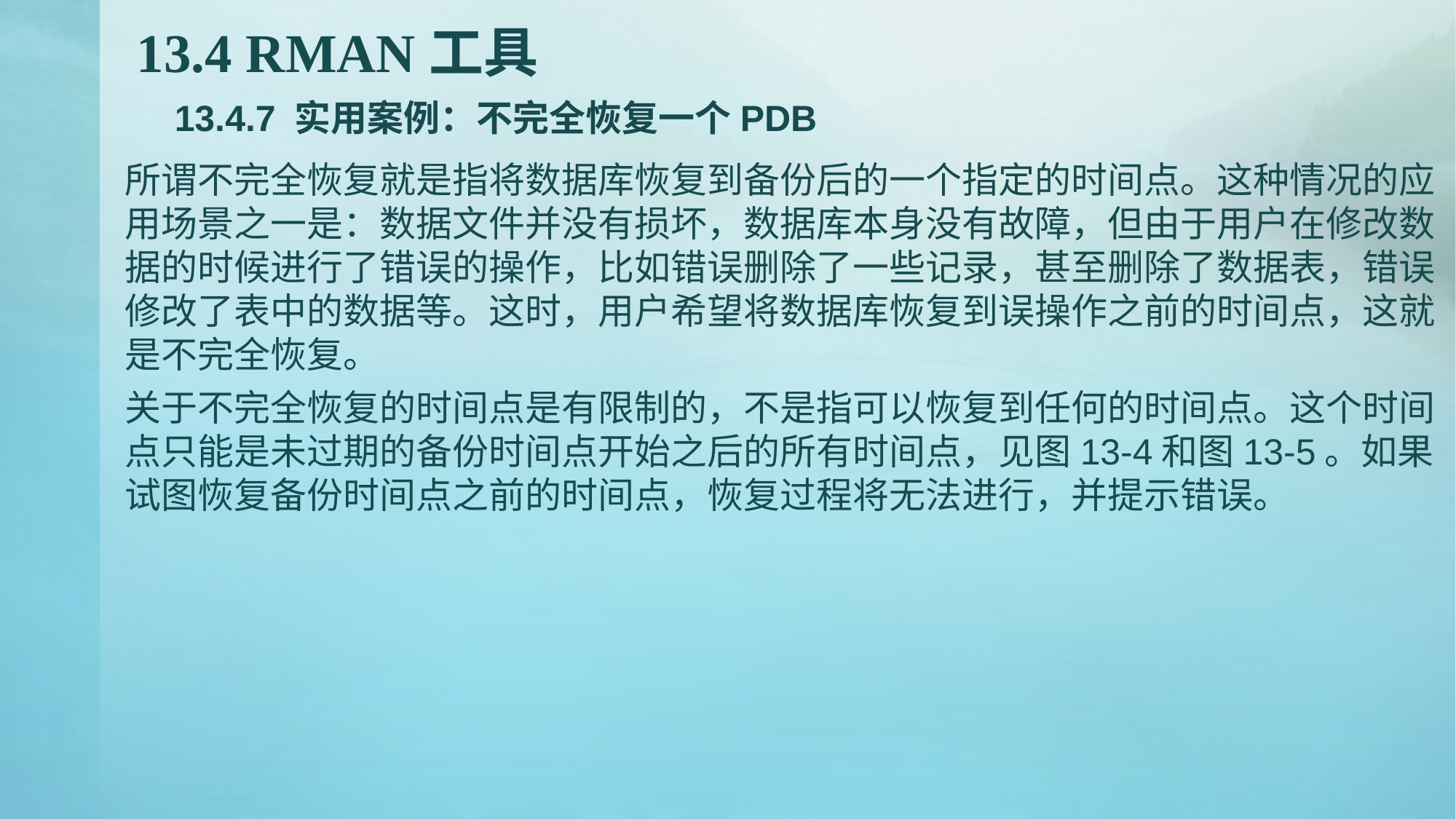

# 13.4 RMAN工具 13.4.7 实用案例：不完全恢复一个PDB
所谓不完全恢复就是指将数据库恢复到备份后的一个指定的时间点。这种情况的应用场景之一是：数据文件并没有损坏，数据库本身没有故障，但由于用户在修改数据的时候进行了错误的操作，比如错误删除了一些记录，甚至删除了数据表，错误修改了表中的数据等。这时，用户希望将数据库恢复到误操作之前的时间点，这就是不完全恢复。
关于不完全恢复的时间点是有限制的，不是指可以恢复到任何的时间点。这个时间点只能是未过期的备份时间点开始之后的所有时间点，见图13-4和图13-5。如果试图恢复备份时间点之前的时间点，恢复过程将无法进行，并提示错误。